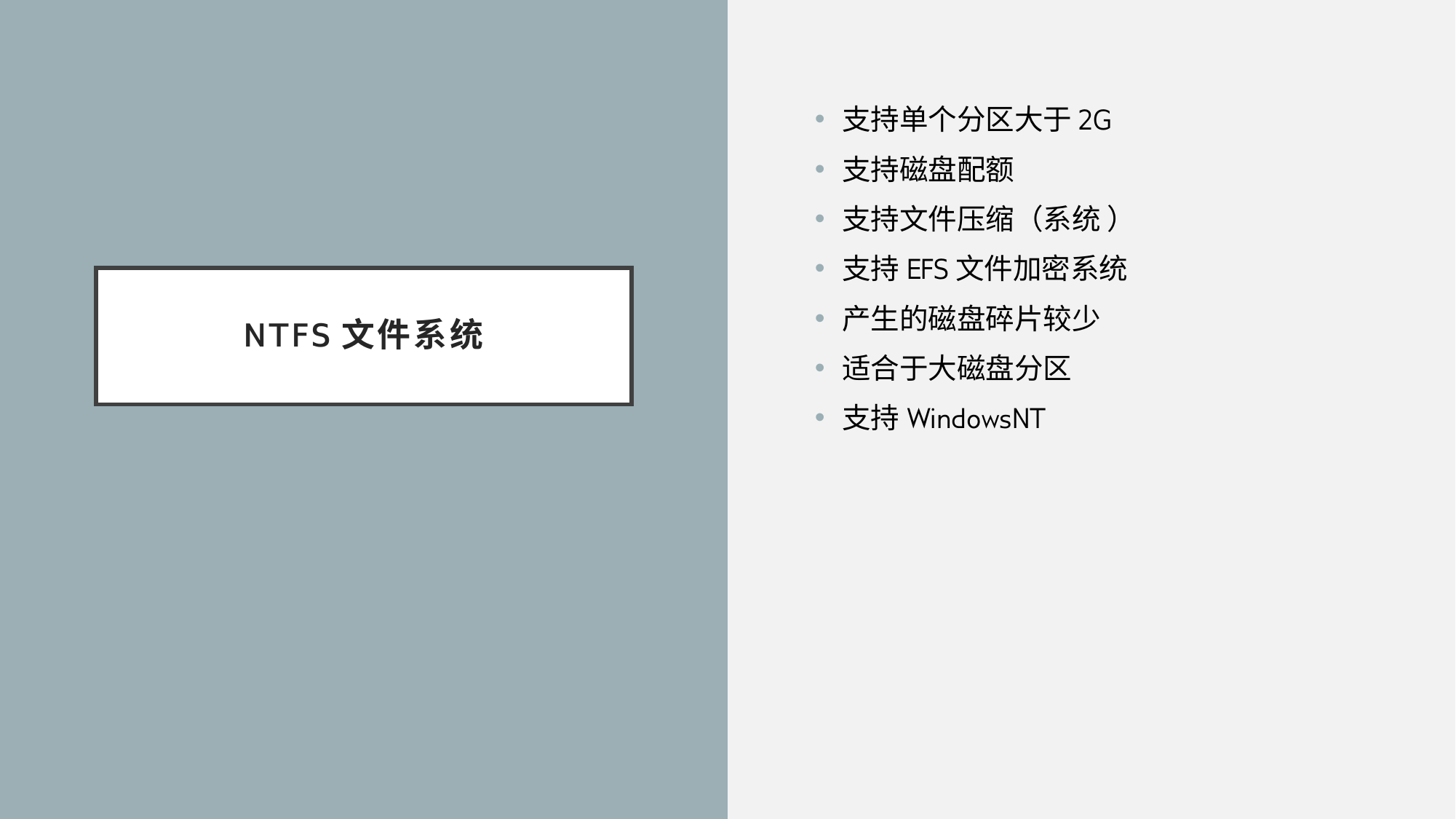

支持单个分区大于2G
支持磁盘配额
支持文件压缩（系统 ）
支持EFS文件加密系统
产生的磁盘碎片较少
适合于大磁盘分区
支持WindowsNT
# NTFS文件系统